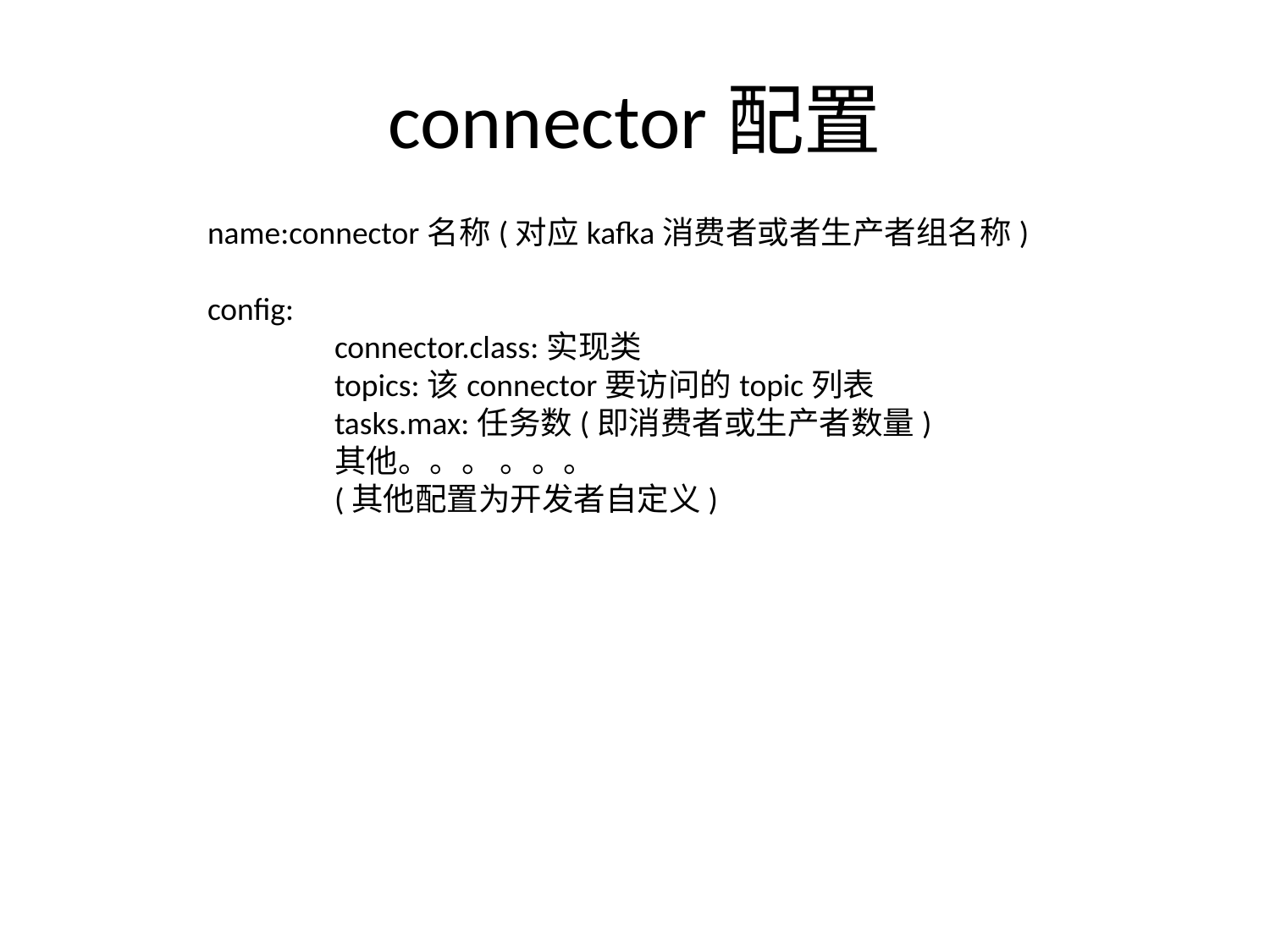

# connector配置
name:connector名称(对应kafka消费者或者生产者组名称)

config:
	connector.class:实现类
	topics:该connector要访问的topic列表
	tasks.max:任务数(即消费者或生产者数量)
	其他。。。 。。。
	(其他配置为开发者自定义)